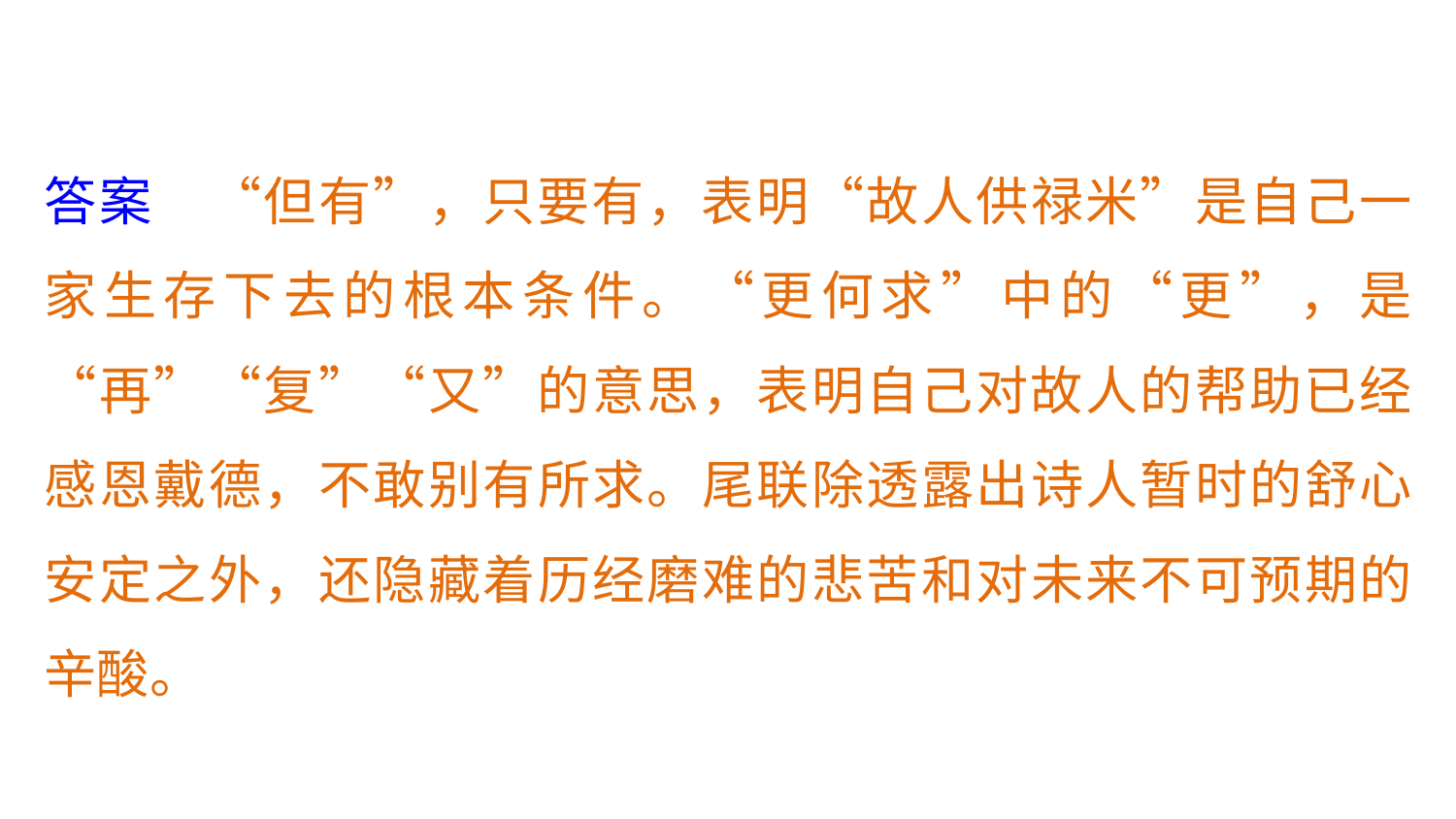

答案　“但有”，只要有，表明“故人供禄米”是自己一家生存下去的根本条件。“更何求”中的“更”，是“再”“复”“又”的意思，表明自己对故人的帮助已经感恩戴德，不敢别有所求。尾联除透露出诗人暂时的舒心安定之外，还隐藏着历经磨难的悲苦和对未来不可预期的辛酸。